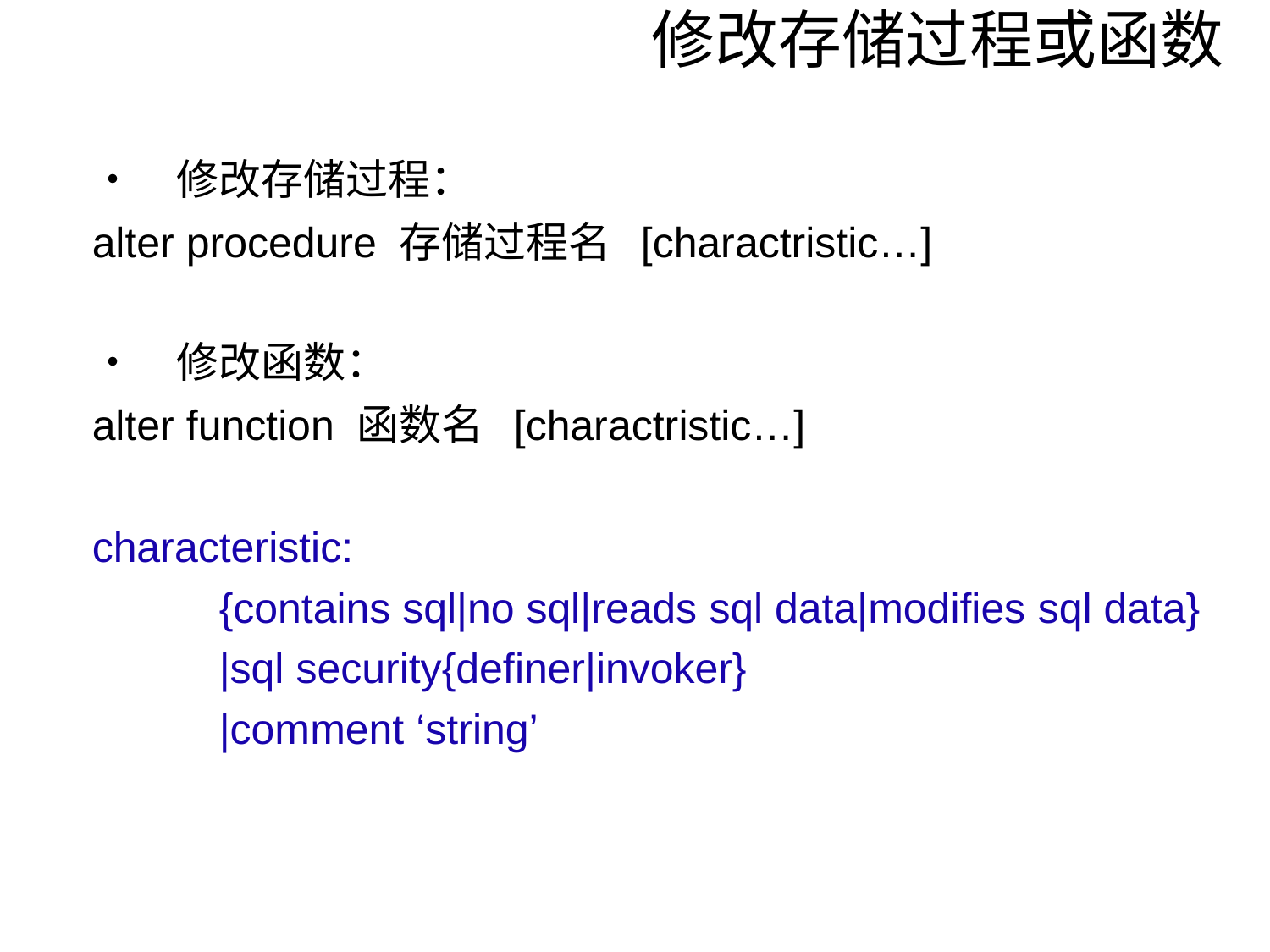

修改存储过程或函数
• 修改存储过程：
alter procedure 存储过程名 [charactristic…]
• 修改函数：
alter function 函数名 [charactristic…]
characteristic:
{contains sql|no sql|reads sql data|modifies sql data}
|sql security{definer|invoker}
|comment ‘string’